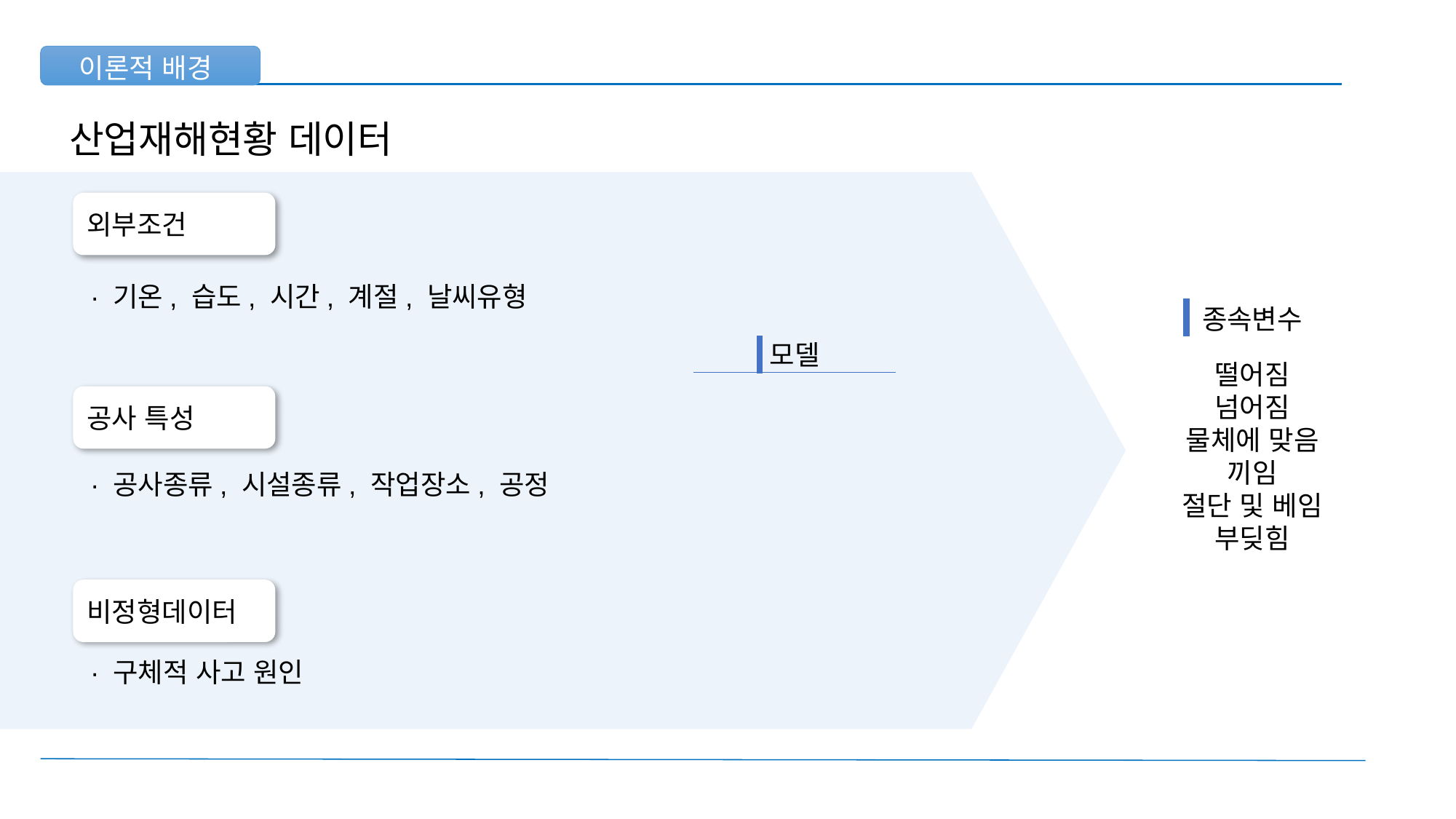

이론적 배경
산업재해현황 데이터

외부조건
∙ 기온, 습도, 시간, 계절, 날씨유형
종속변수
모델
떨어짐
넘어짐
물체에 맞음
끼임
절단 및 베임
부딪힘
공사 특성
∙ 공사종류, 시설종류, 작업장소, 공정
비정형데이터
∙ 구체적 사고 원인